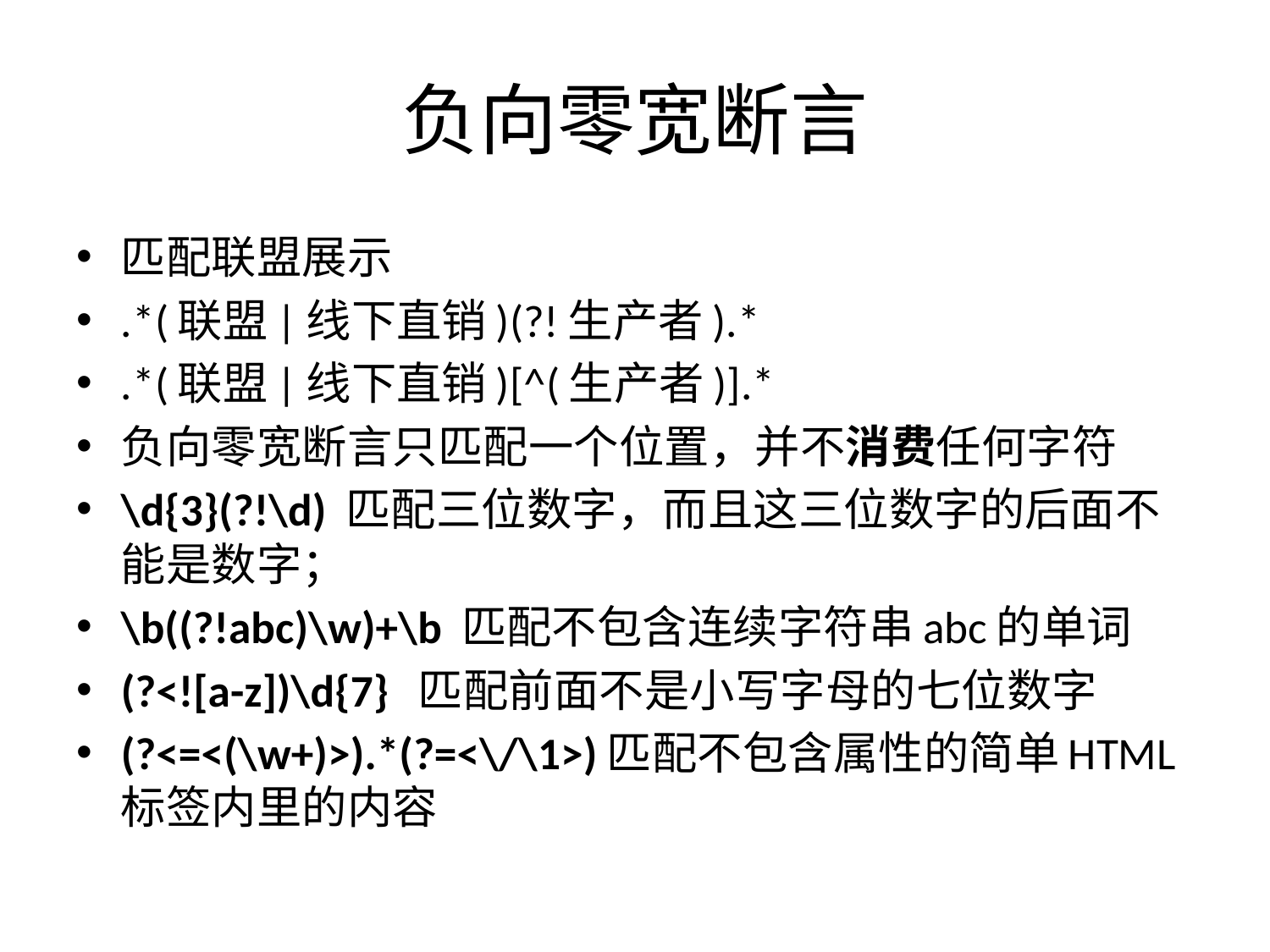

# 负向零宽断言
匹配联盟展示
.*(联盟|线下直销)(?!生产者).*
.*(联盟|线下直销)[^(生产者)].*
负向零宽断言只匹配一个位置，并不消费任何字符
\d{3}(?!\d) 匹配三位数字，而且这三位数字的后面不能是数字；
\b((?!abc)\w)+\b 匹配不包含连续字符串abc的单词
(?<![a-z])\d{7}  匹配前面不是小写字母的七位数字
(?<=<(\w+)>).*(?=<\/\1>)匹配不包含属性的简单HTML标签内里的内容